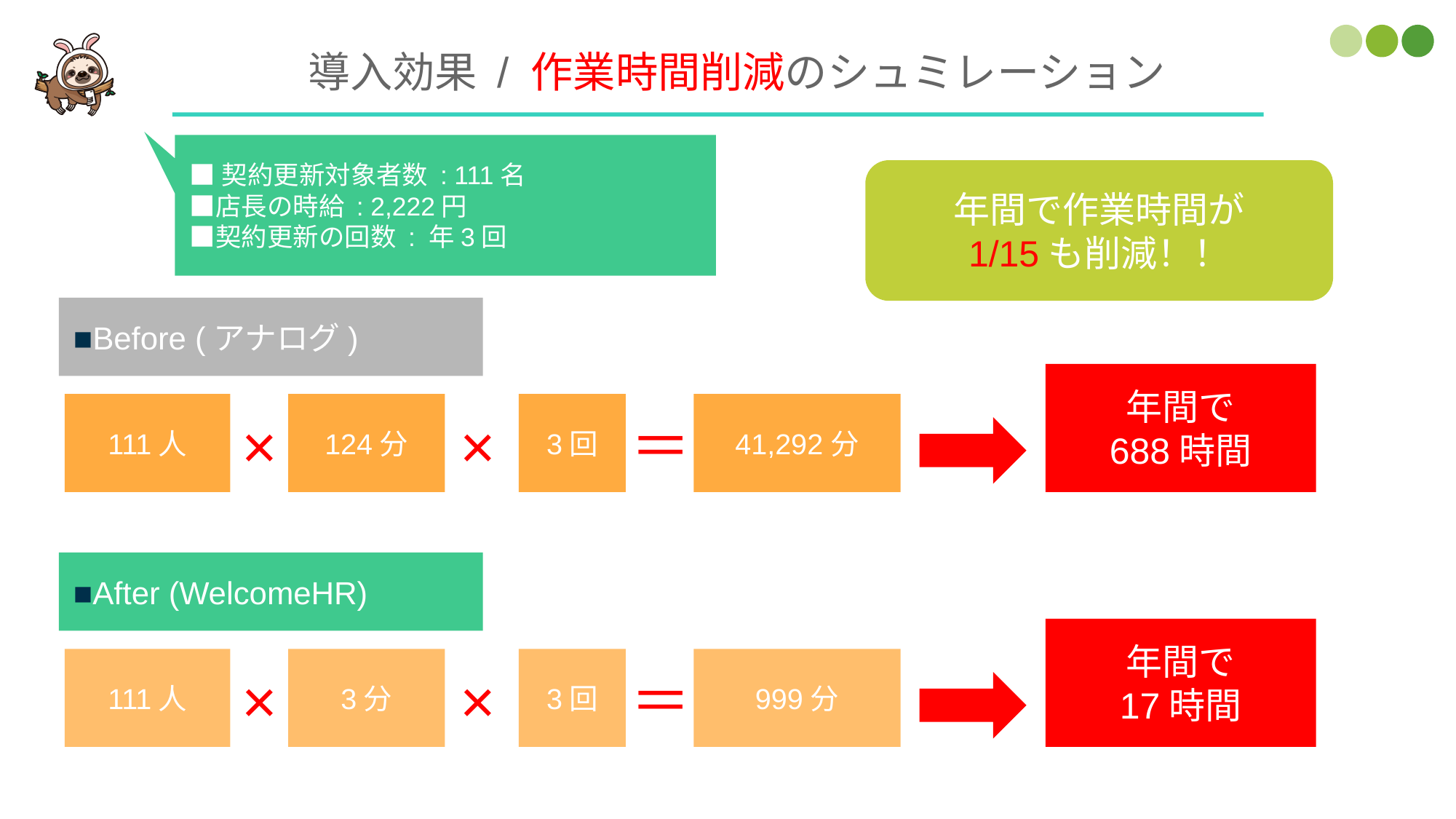

導入効果 / 作業時間削減のシュミレーション

■契約更新対象者数 : 111名
■店長の時給 : 2,222円
■契約更新の回数 : 年3回

年間で作業時間が
1/15も削減！！

■Before (アナログ)
年間で
688時間

×
×
＝

111人

124分

3回

41,292分

■After (WelcomeHR)
年間で
17時間

×
×
＝

111人

3分

3回

999分